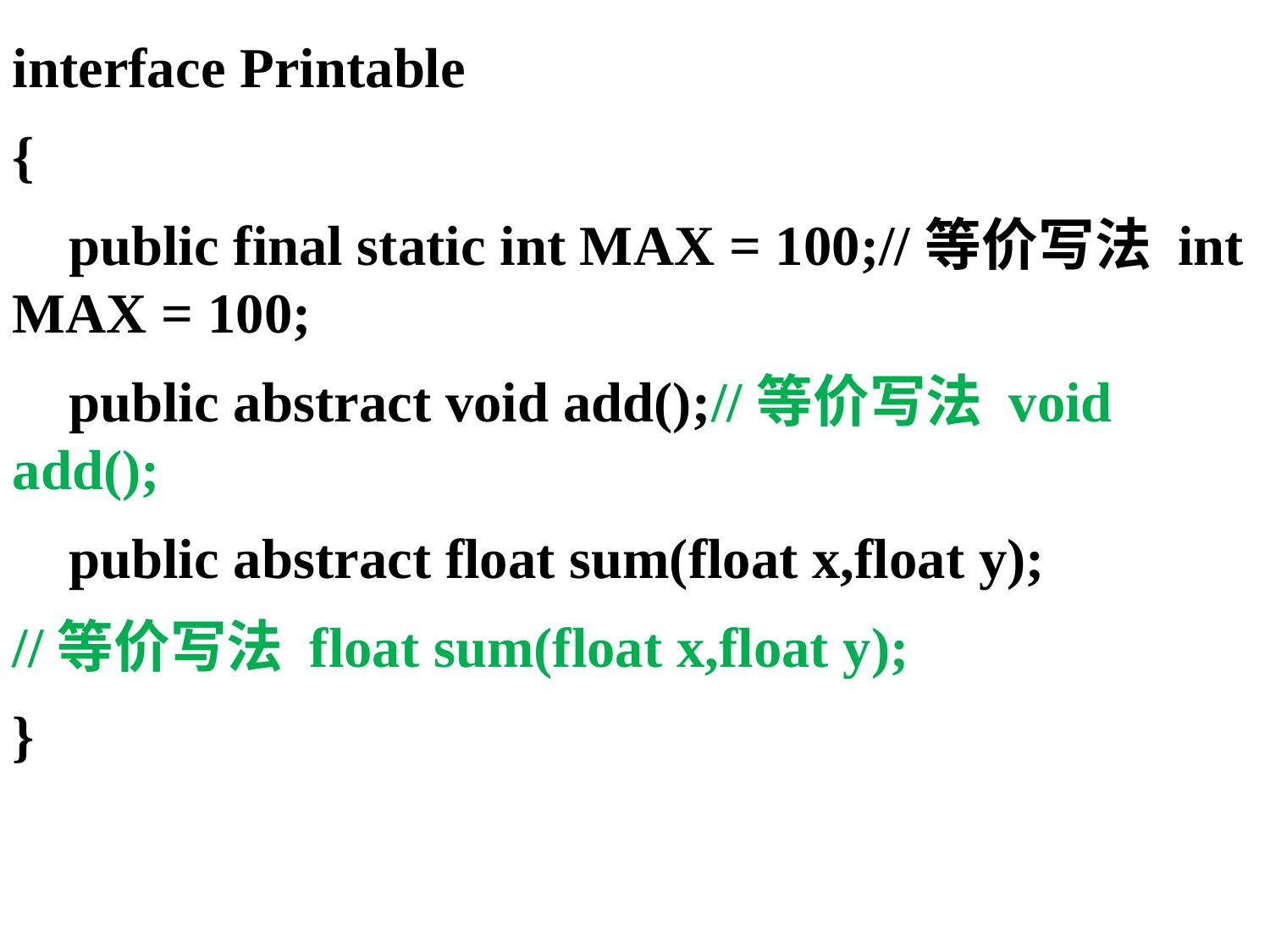

interface Printable
{
    public final static int MAX = 100;//等价写法 int MAX = 100;
    public abstract void add();//等价写法 void add();
    public abstract float sum(float x,float y);
//等价写法 float sum(float x,float y);
}